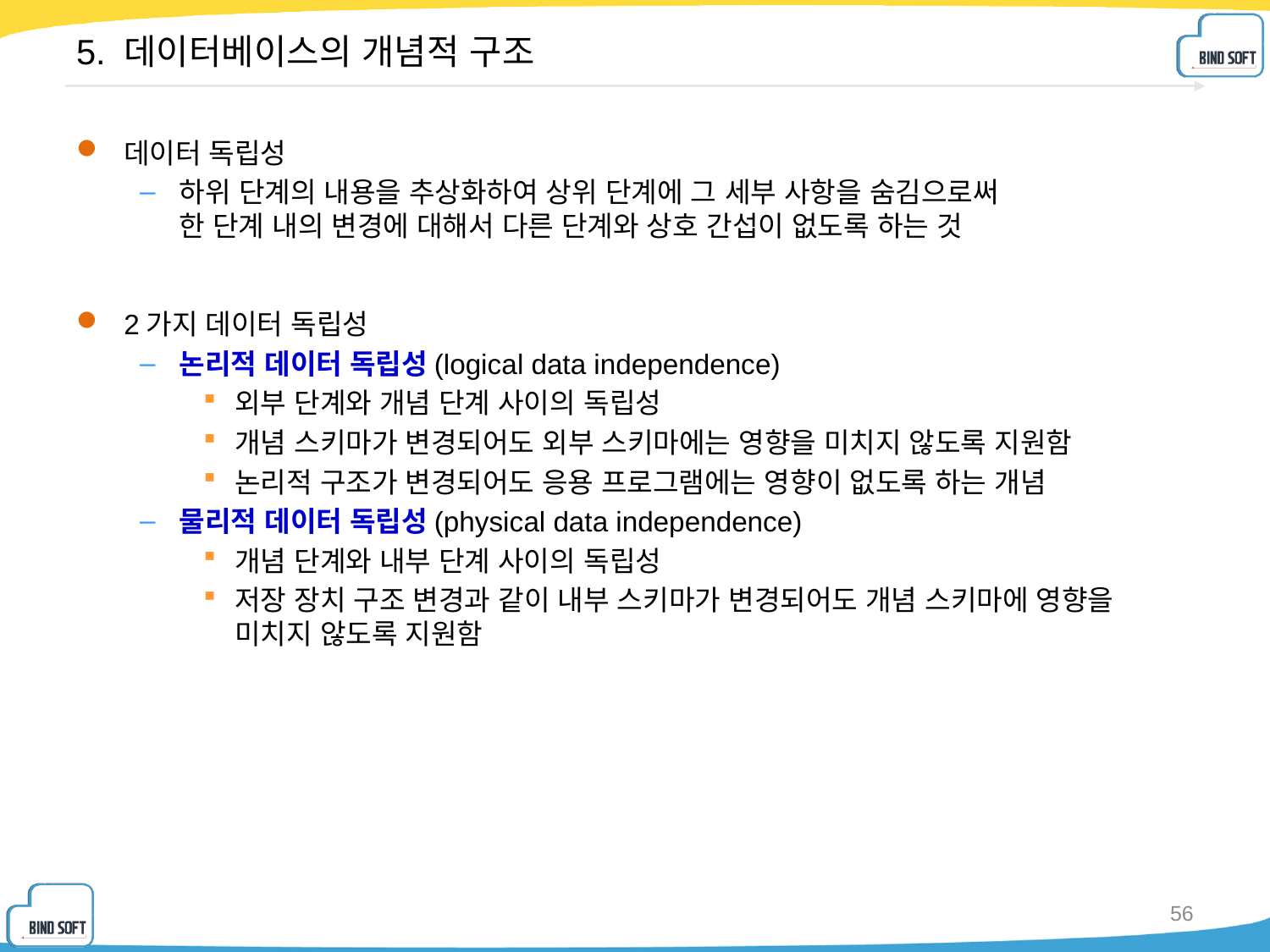

# 5. 데이터베이스의 개념적 구조
데이터 독립성
하위 단계의 내용을 추상화하여 상위 단계에 그 세부 사항을 숨김으로써
한 단계 내의 변경에 대해서 다른 단계와 상호 간섭이 없도록 하는 것

2가지 데이터 독립성
논리적 데이터 독립성(logical data independence)
외부 단계와 개념 단계 사이의 독립성
개념 스키마가 변경되어도 외부 스키마에는 영향을 미치지 않도록 지원함
논리적 구조가 변경되어도 응용 프로그램에는 영향이 없도록 하는 개념
물리적 데이터 독립성(physical data independence)
개념 단계와 내부 단계 사이의 독립성
저장 장치 구조 변경과 같이 내부 스키마가 변경되어도 개념 스키마에 영향을 미치지 않도록 지원함
56